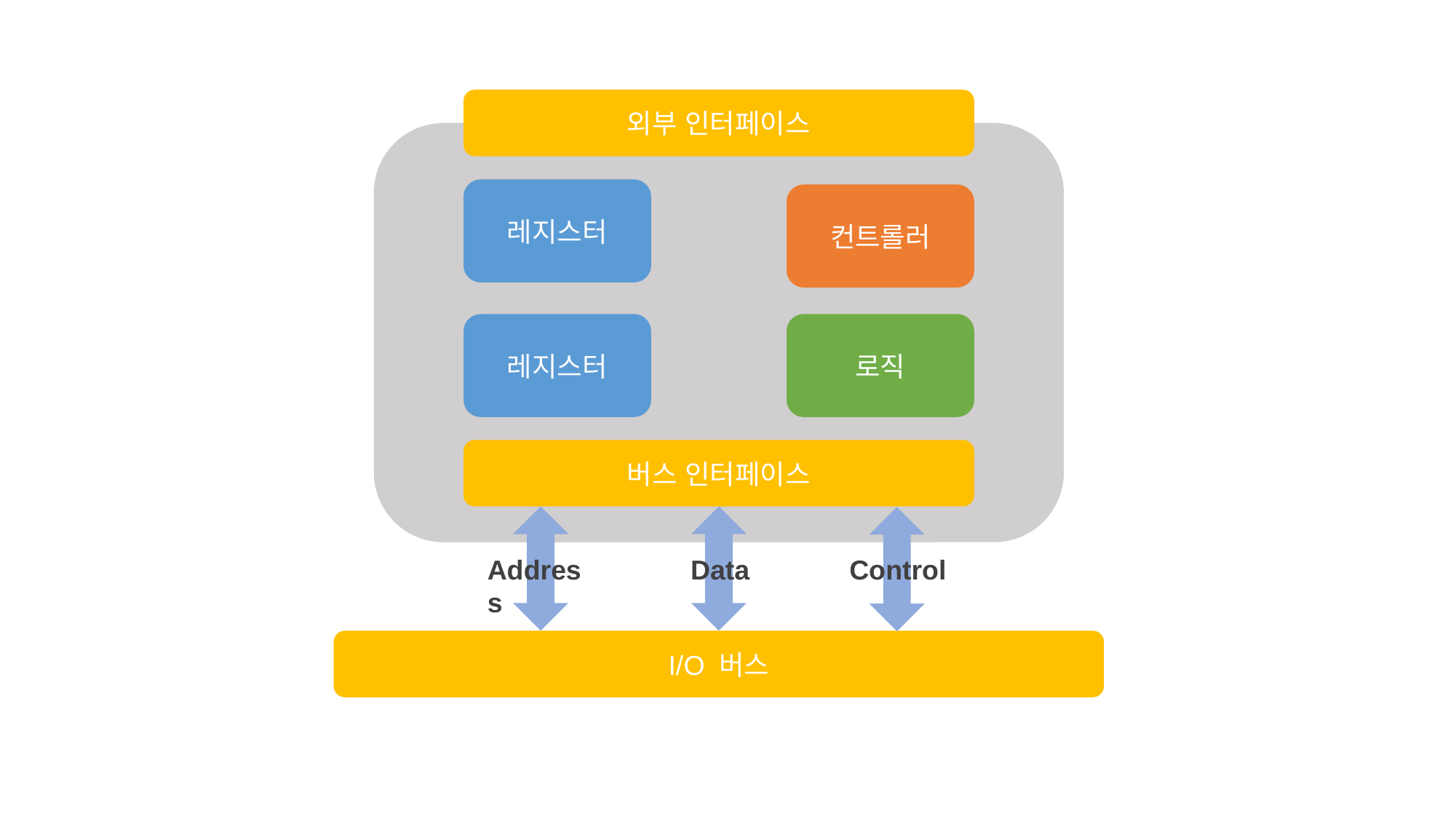

외부 인터페이스

레지스터
컨트롤러
로직
레지스터
버스 인터페이스

Control
Address
Data
I/O 버스